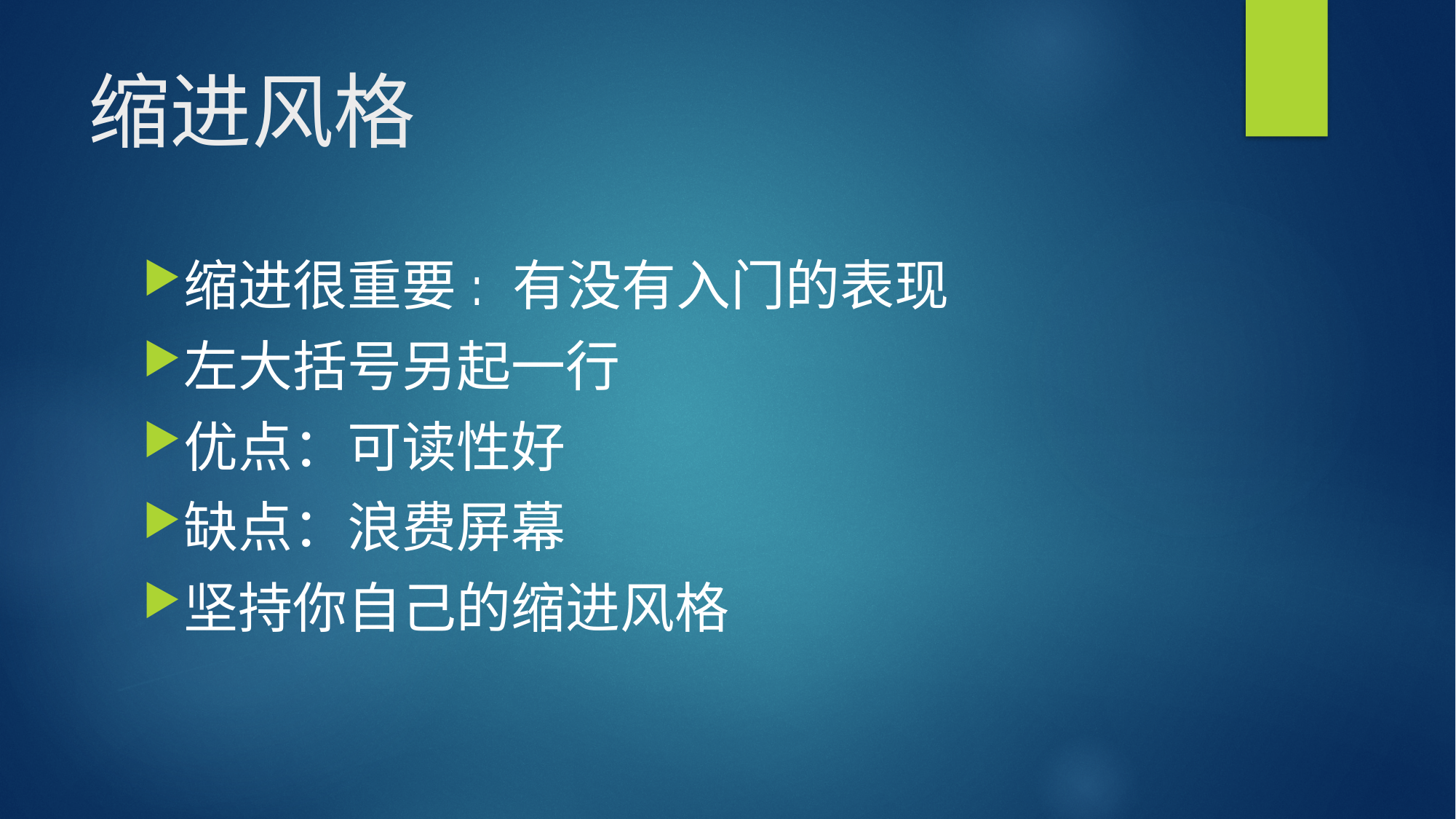

# 缩进风格
缩进很重要: 有没有入门的表现
左大括号另起一行
优点：可读性好
缺点：浪费屏幕
坚持你自己的缩进风格